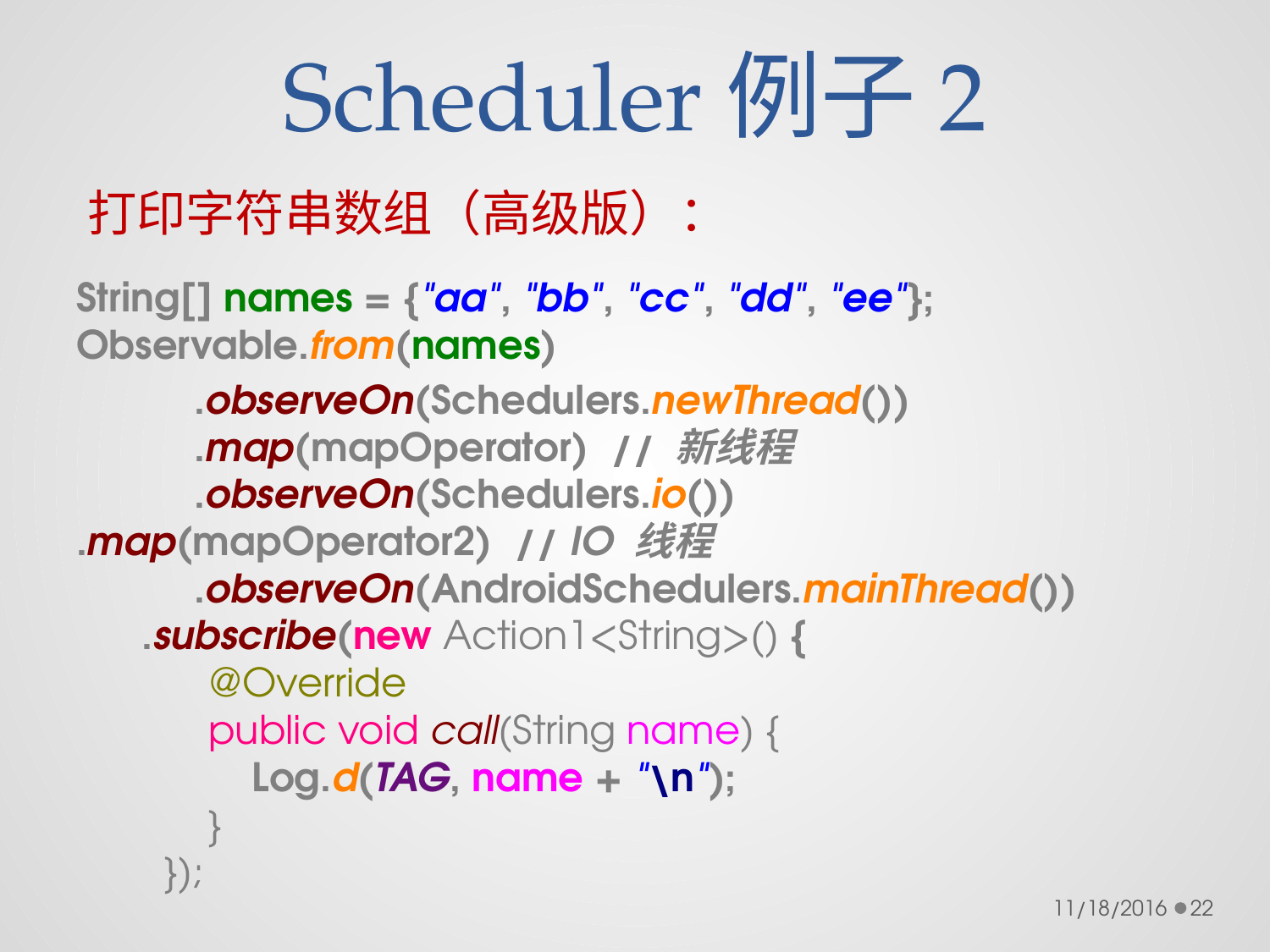

# Scheduler例子2
打印字符串数组（高级版）：
String[] names = {"aa", "bb", "cc", "dd", "ee"};
Observable.from(names)
	.observeOn(Schedulers.newThread())
	.map(mapOperator)  // 新线程
	.observeOn(Schedulers.io()) 	.map(mapOperator2)  // IO 线程
	.observeOn(AndroidSchedulers.mainThread())
      .subscribe(new Action1<String>() {
            @Override
            public void call(String name) {
                Log.d(TAG, name + "\n");
            }
        });
11/18/2016
22